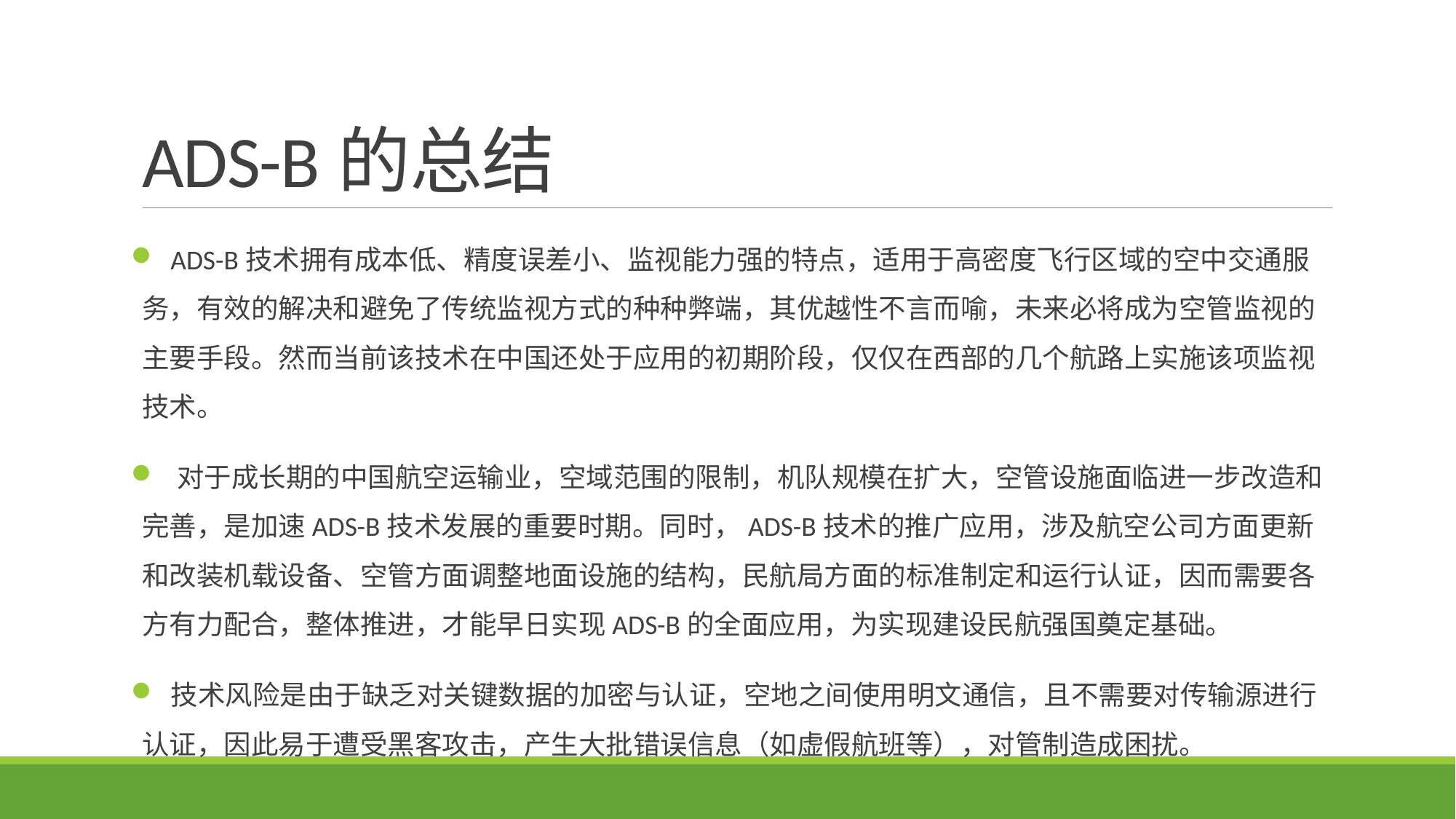

# ADS-B的总结
  ADS-B技术拥有成本低、精度误差小、监视能力强的特点，适用于高密度飞行区域的空中交通服务，有效的解决和避免了传统监视方式的种种弊端，其优越性不言而喻，未来必将成为空管监视的主要手段。然而当前该技术在中国还处于应用的初期阶段，仅仅在西部的几个航路上实施该项监视技术。
  对于成长期的中国航空运输业，空域范围的限制，机队规模在扩大，空管设施面临进一步改造和完善，是加速ADS-B技术发展的重要时期。同时，ADS-B技术的推广应用，涉及航空公司方面更新和改装机载设备、空管方面调整地面设施的结构，民航局方面的标准制定和运行认证，因而需要各方有力配合，整体推进，才能早日实现ADS-B的全面应用，为实现建设民航强国奠定基础。
 技术风险是由于缺乏对关键数据的加密与认证，空地之间使用明文通信，且不需要对传输源进行认证，因此易于遭受黑客攻击，产生大批错误信息（如虚假航班等），对管制造成困扰。